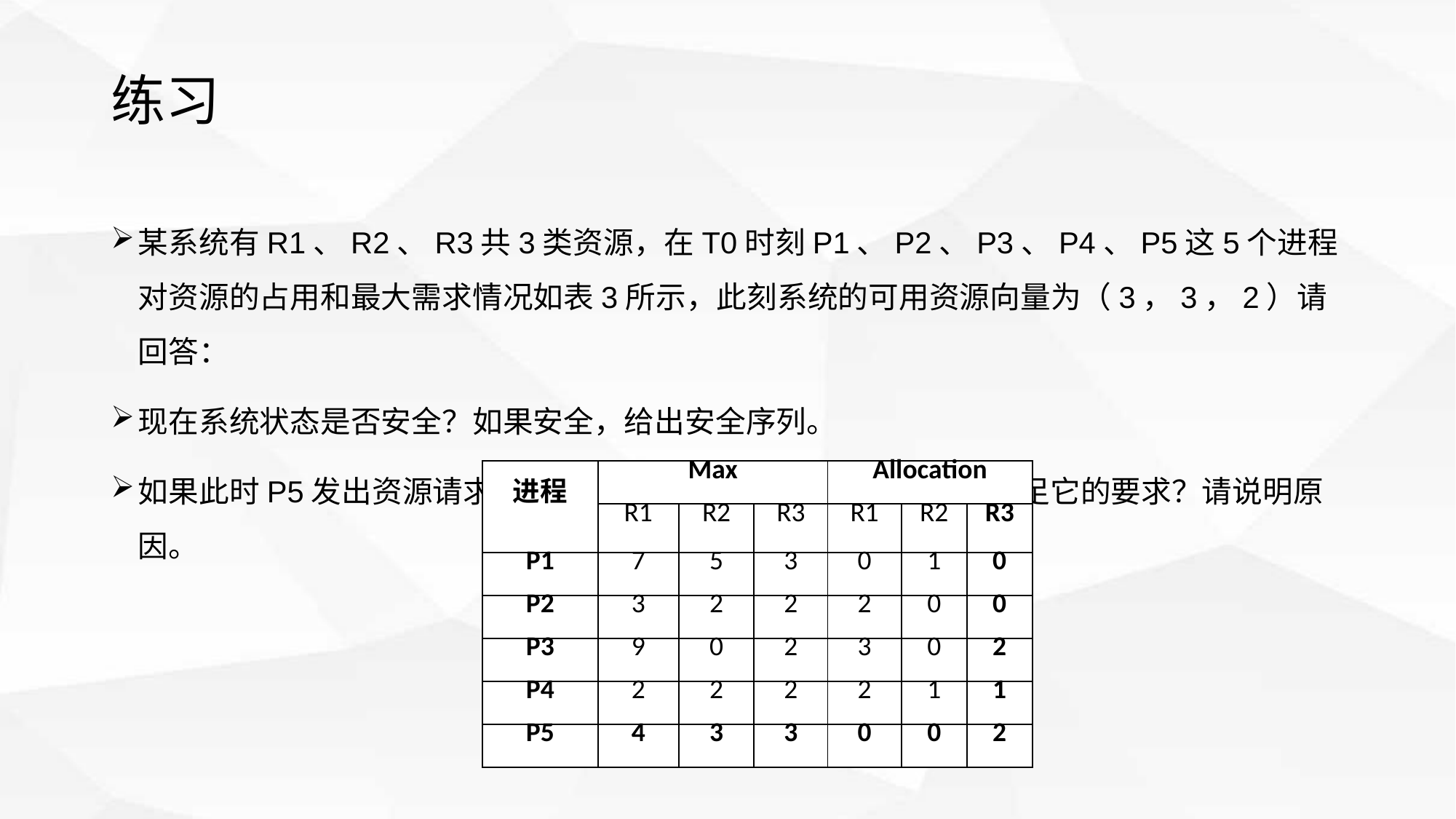

# 练习
某系统有R1、R2、R3共3类资源，在T0时刻P1、P2、P3、P4、P5这5个进程对资源的占用和最大需求情况如表3所示，此刻系统的可用资源向量为（3，3，2）请回答：
现在系统状态是否安全？如果安全，给出安全序列。
如果此时P5发出资源请求Request（3，3，2），是否可以满足它的要求？请说明原因。
| 进程 | Max |  |  | Allocation |  |  |
| --- | --- | --- | --- | --- | --- | --- |
|  | R1 | R2 | R3 | R1 | R2 | R3 |
| P1 | 7 | 5 | 3 | 0 | 1 | 0 |
| P2 | 3 | 2 | 2 | 2 | 0 | 0 |
| P3 | 9 | 0 | 2 | 3 | 0 | 2 |
| P4 | 2 | 2 | 2 | 2 | 1 | 1 |
| P5 | 4 | 3 | 3 | 0 | 0 | 2 |